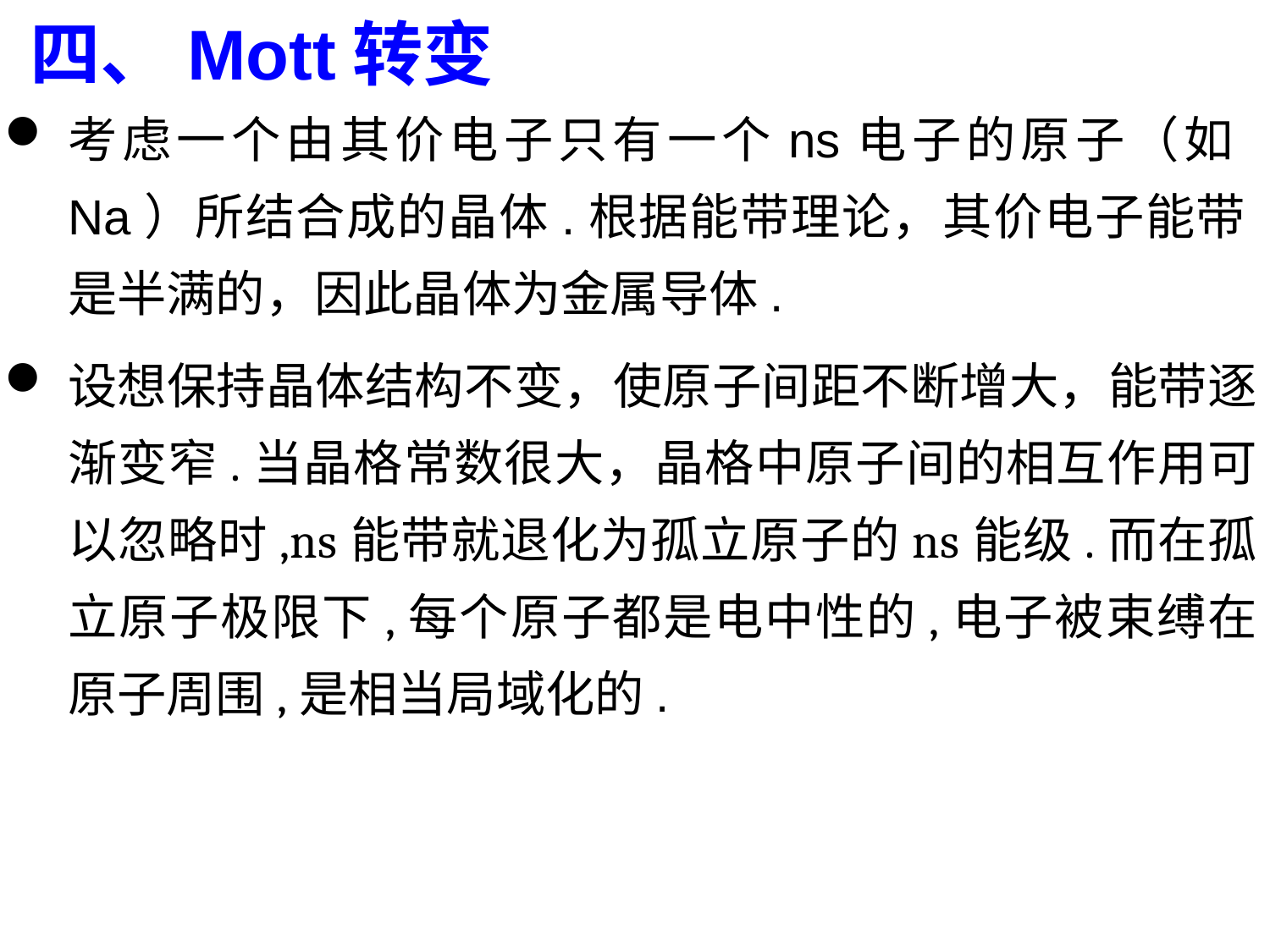

四、Mott转变
考虑一个由其价电子只有一个ns电子的原子（如Na）所结合成的晶体.根据能带理论，其价电子能带是半满的，因此晶体为金属导体.
设想保持晶体结构不变，使原子间距不断增大，能带逐渐变窄.当晶格常数很大，晶格中原子间的相互作用可以忽略时,ns能带就退化为孤立原子的ns能级.而在孤立原子极限下,每个原子都是电中性的,电子被束缚在原子周围,是相当局域化的.